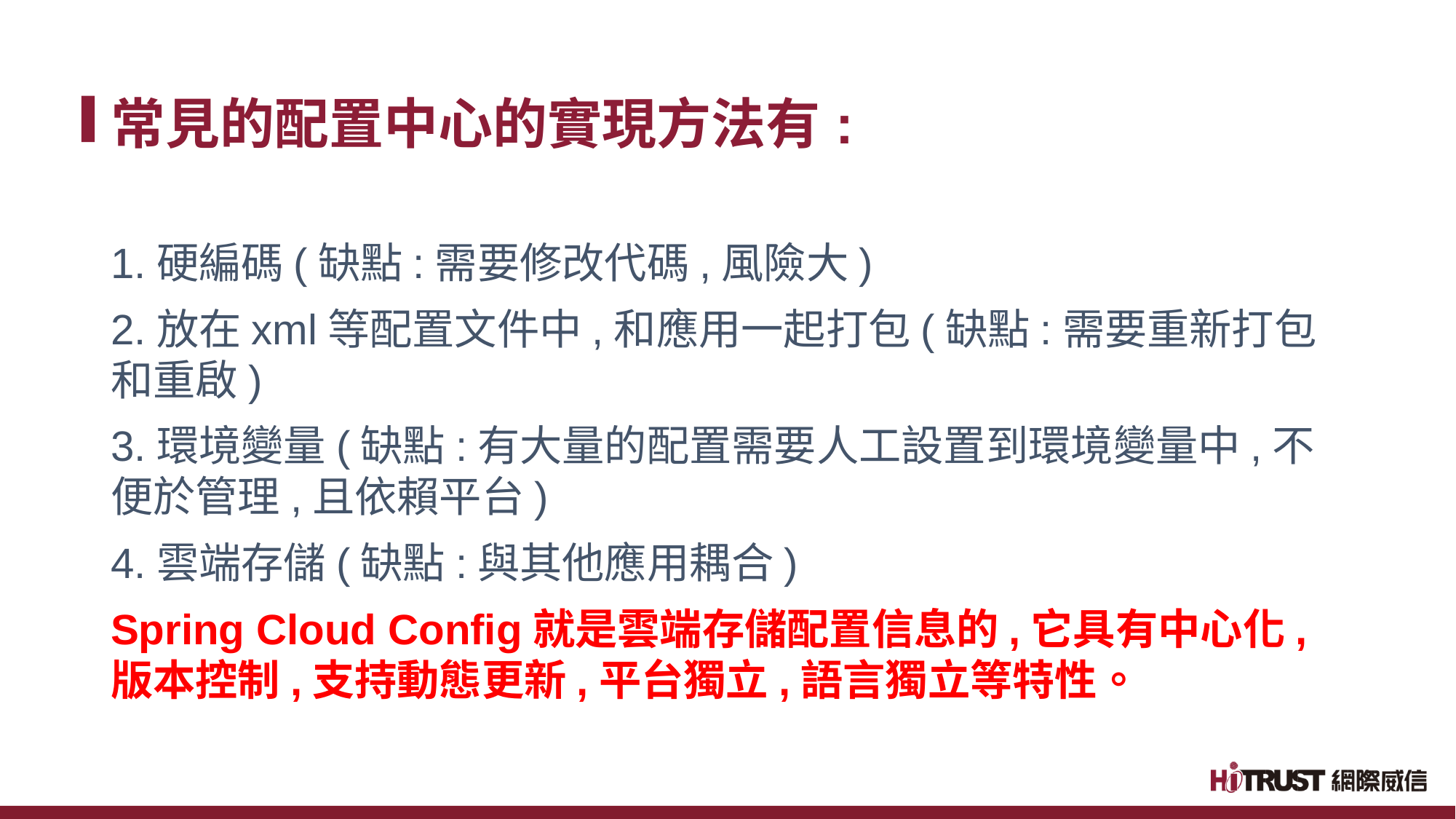

常見的配置中心的實現方法有:

1.硬編碼(缺點:需要修改代碼,風險大)
2.放在xml等配置文件中,和應用一起打包(缺點:需要重新打包和重啟)
3.環境變量(缺點:有大量的配置需要人工設置到環境變量中,不便於管理,且依賴平台)
4.雲端存儲(缺點:與其他應用耦合)
Spring Cloud Config就是雲端存儲配置信息的,它具有中心化,版本控制,支持動態更新,平台獨立,語言獨立等特性。